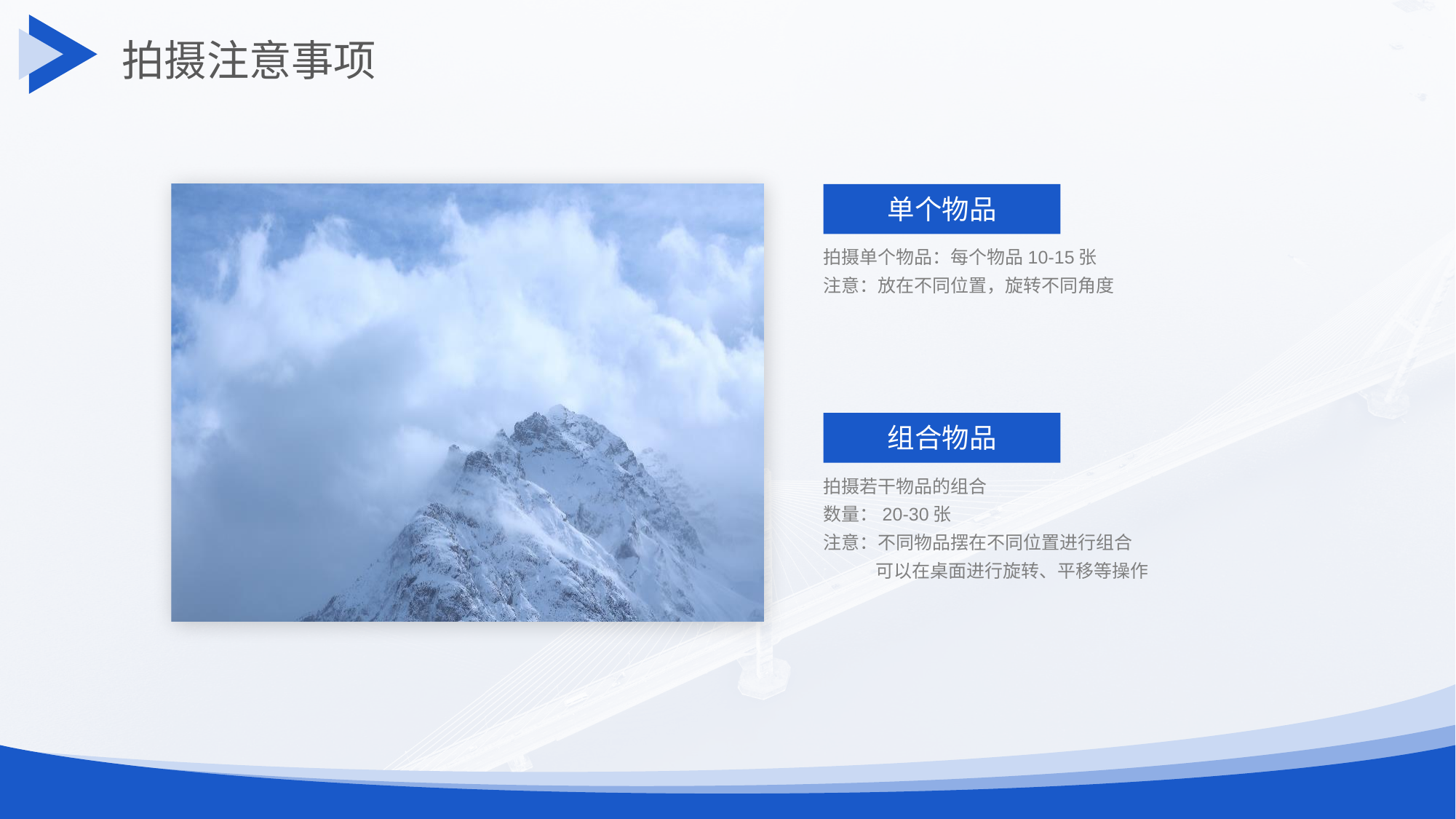

拍摄注意事项

单个物品
拍摄单个物品：每个物品10-15张
注意：放在不同位置，旋转不同角度

组合物品
拍摄若干物品的组合
数量：20-30张
注意：不同物品摆在不同位置进行组合
            可以在桌面进行旋转、平移等操作